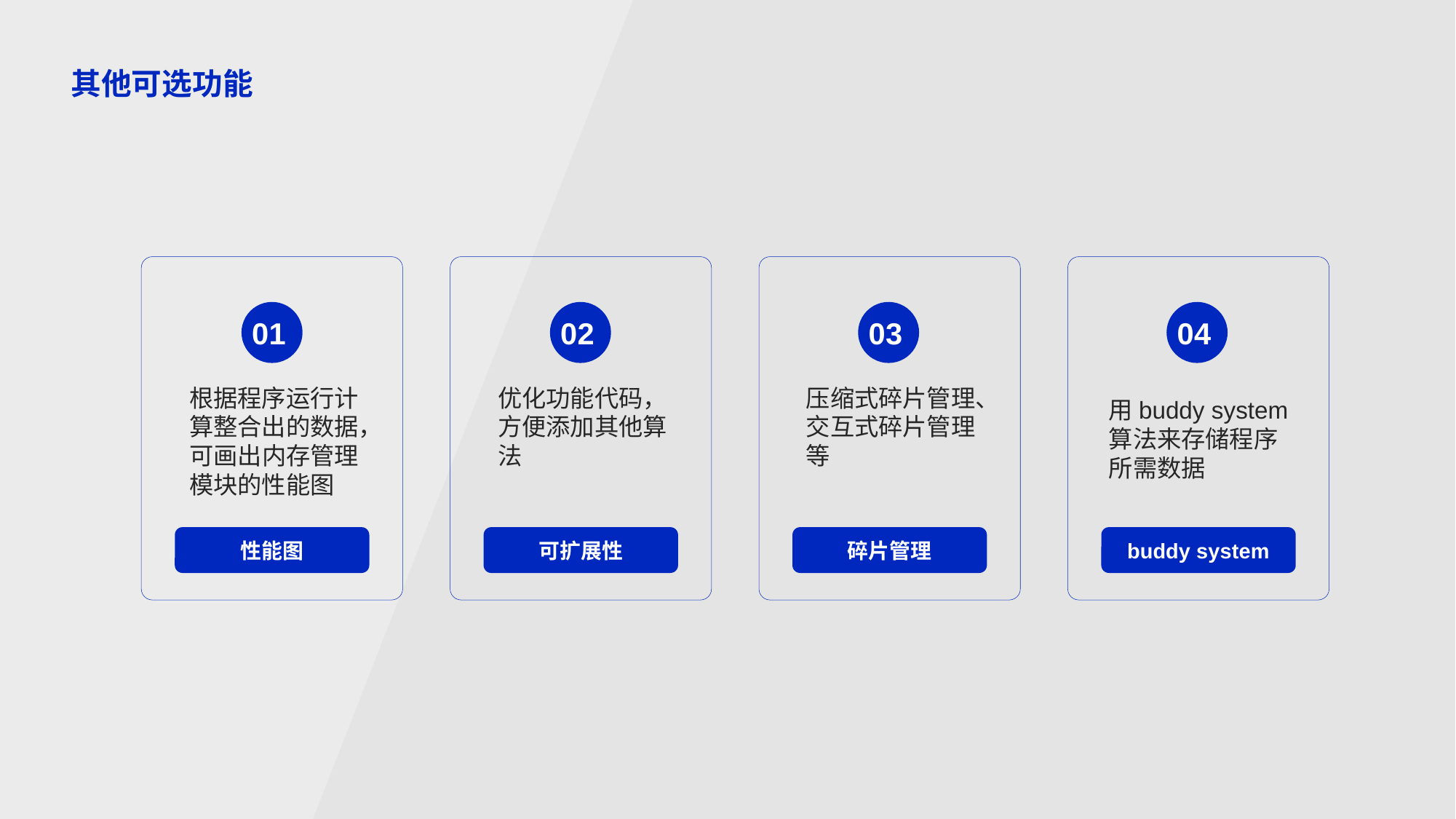

其他可选功能

01
根据程序运行计算整合出的数据，可画出内存管理模块的性能图

02
优化功能代码，方便添加其他算法

03
压缩式碎片管理、交互式碎片管理等

04
用buddy system算法来存储程序所需数据
可扩展性
性能图
碎片管理
buddy system